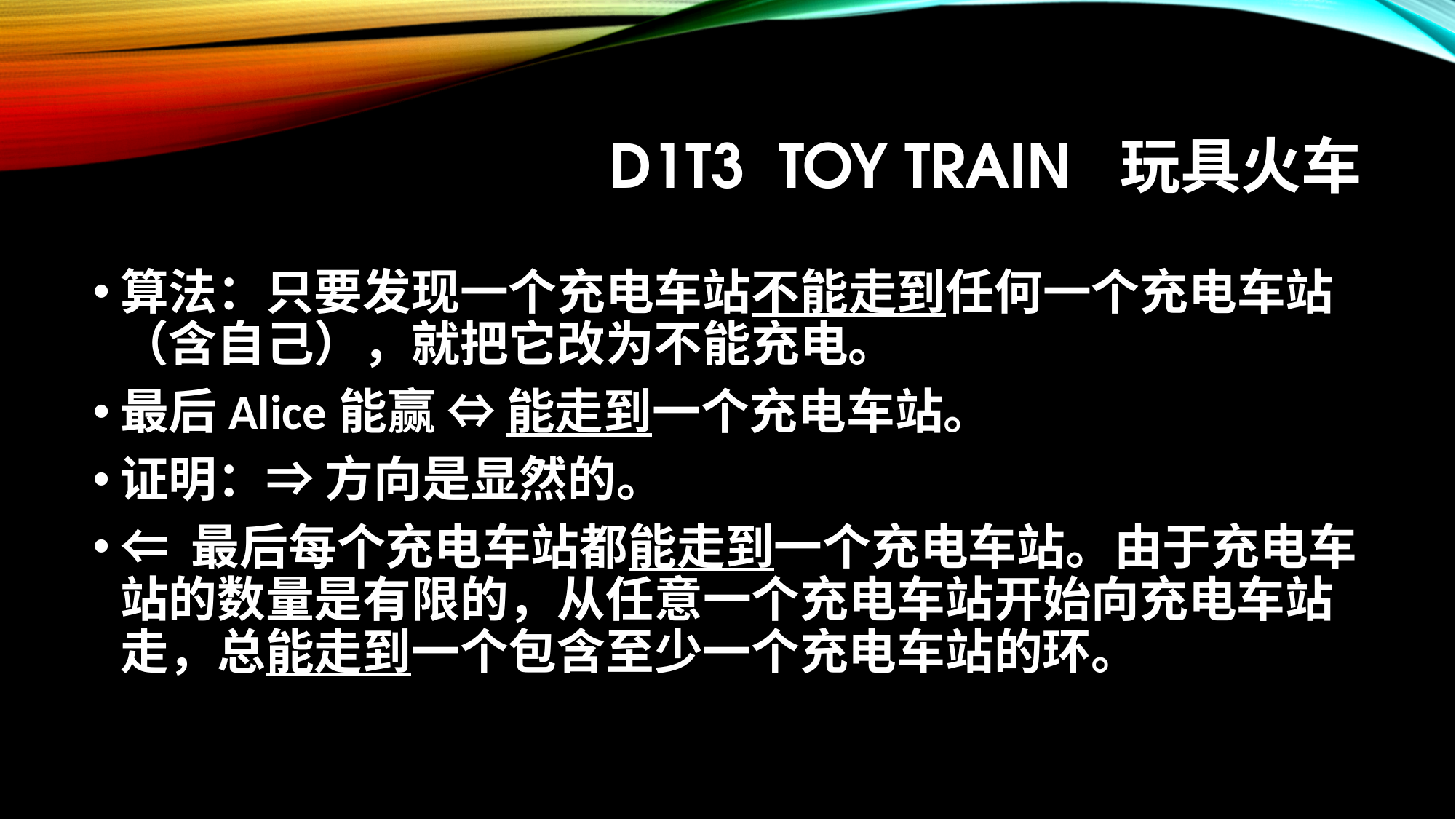

# D1T3  Toy Train  玩具火车
算法：只要发现一个充电车站不能走到任何一个充电车站（含自己），就把它改为不能充电。
最后Alice能赢 ⇔ 能走到一个充电车站。
证明：⇒ 方向是显然的。
⇐ 最后每个充电车站都能走到一个充电车站。由于充电车站的数量是有限的，从任意一个充电车站开始向充电车站走，总能走到一个包含至少一个充电车站的环。